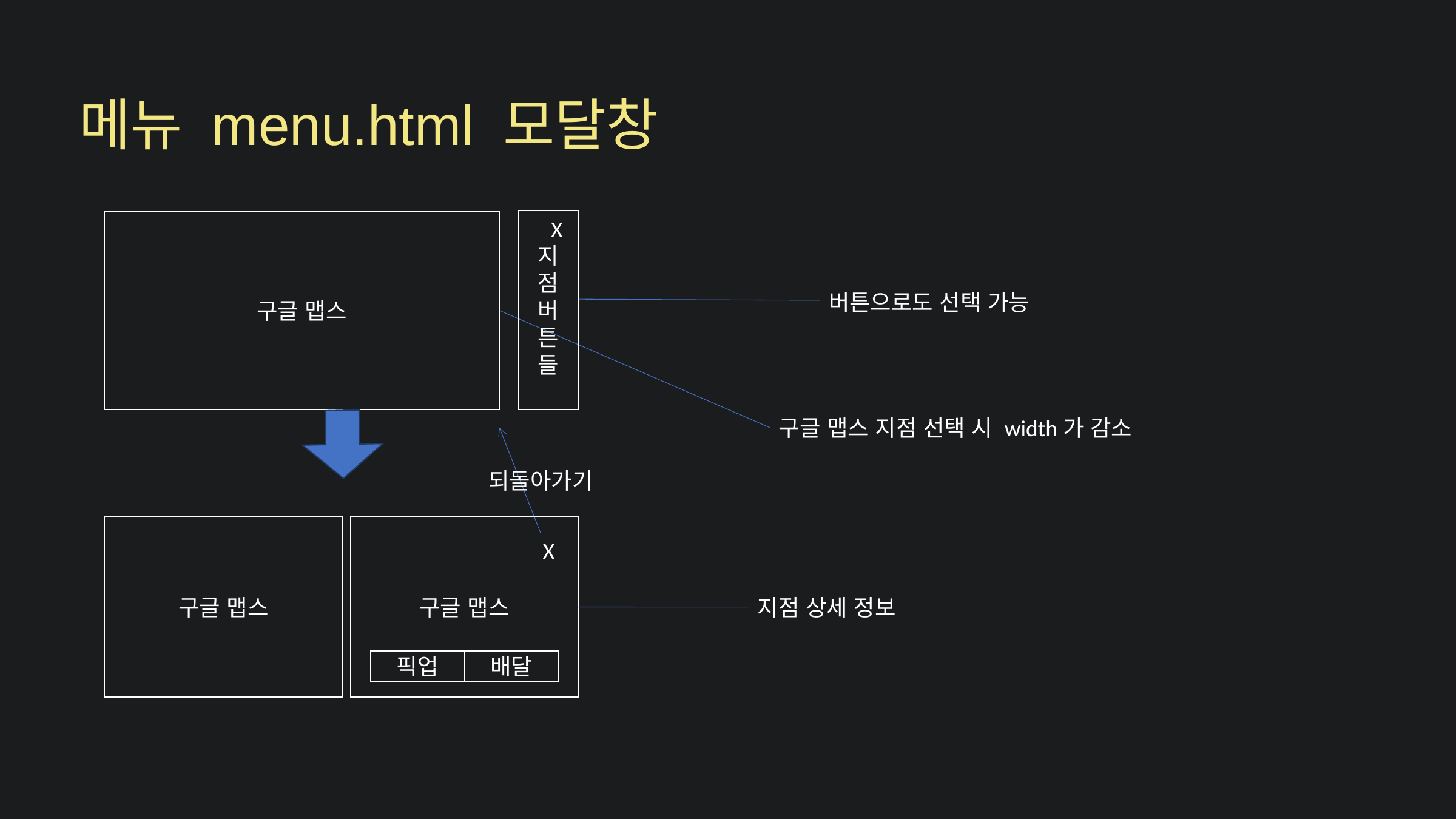

메뉴 menu.html 모달창
지점 버튼들
구글 맵스
X
버튼으로도 선택 가능

구글 맵스 지점 선택 시 width가 감소
되돌아가기
구글 맵스
구글 맵스
X
지점 상세 정보
픽업
배달